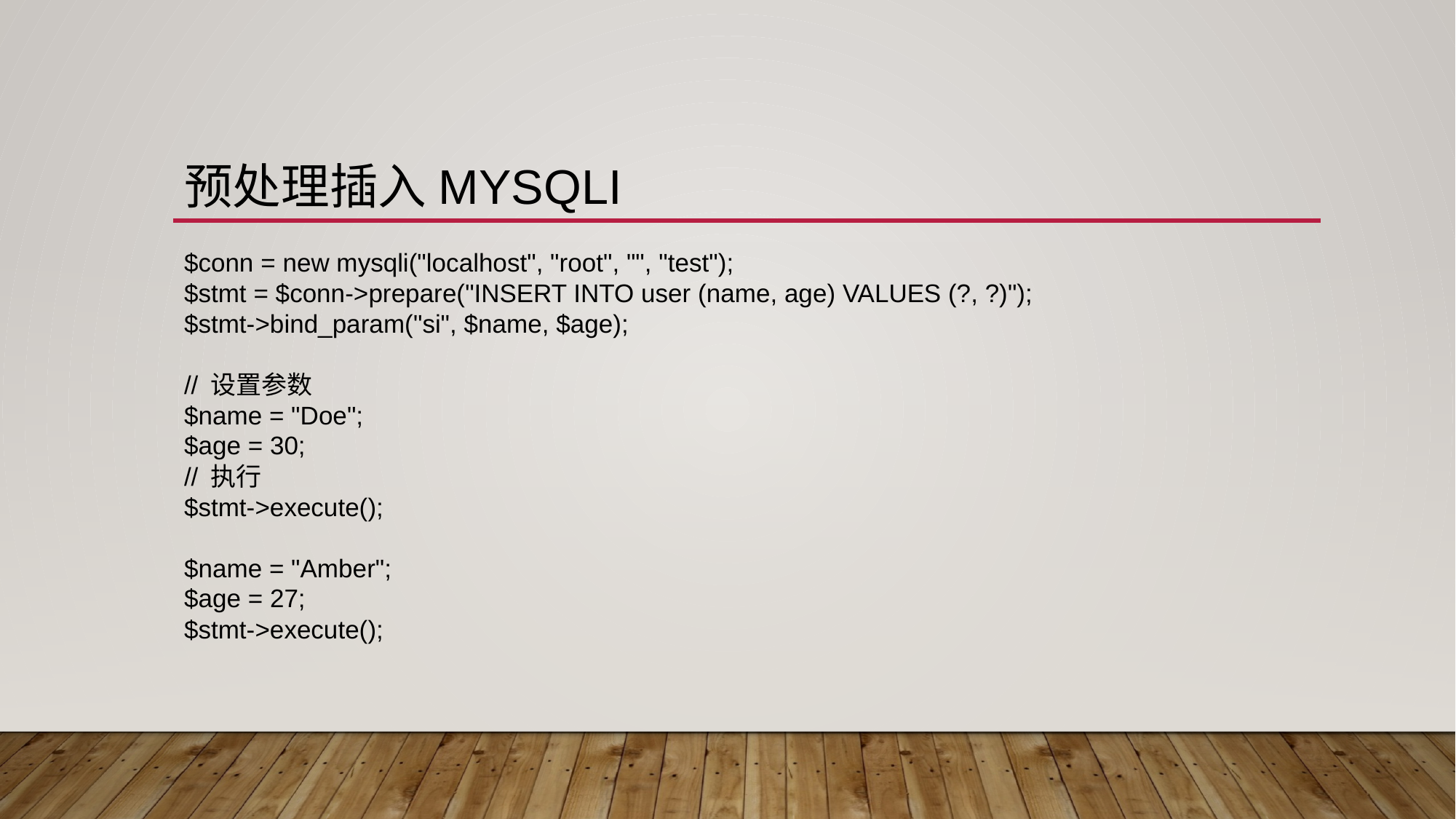

# 预处理插入mysqli
$conn = new mysqli("localhost", "root", "", "test");
$stmt = $conn->prepare("INSERT INTO user (name, age) VALUES (?, ?)");
$stmt->bind_param("si", $name, $age);

// 设置参数
$name = "Doe";
$age = 30;
// 执行
$stmt->execute();

$name = "Amber";
$age = 27;
$stmt->execute();